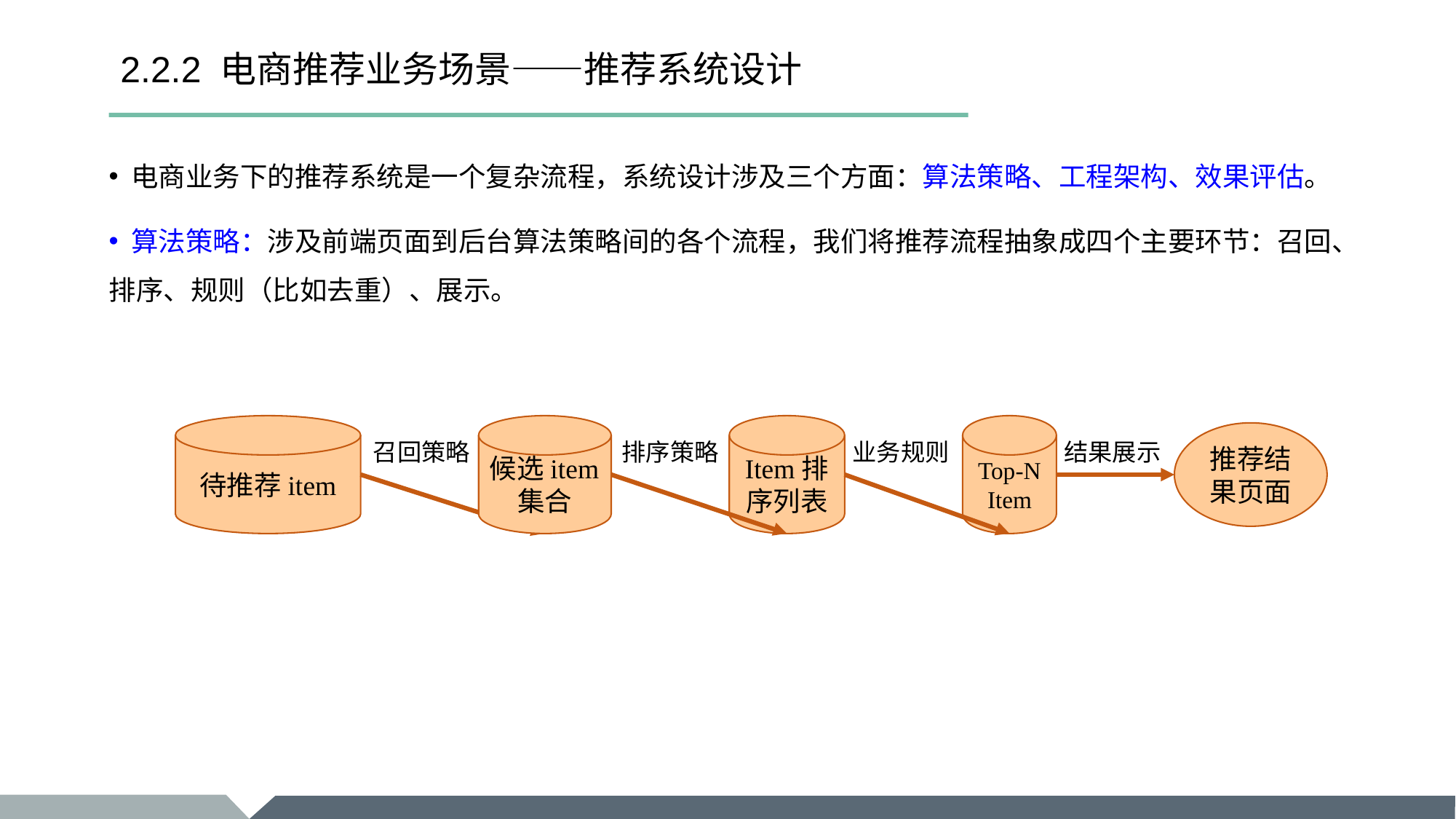

# 2.2.2 电商推荐业务场景——推荐系统设计
 电商业务下的推荐系统是一个复杂流程，系统设计涉及三个方面：算法策略、工程架构、效果评估。
 算法策略：涉及前端页面到后台算法策略间的各个流程，我们将推荐流程抽象成四个主要环节：召回、排序、规则（比如去重）、展示。
待推荐item
候选item集合
Item排序列表
Top-N
Item
推荐结果页面
结果展示
召回策略
排序策略
业务规则